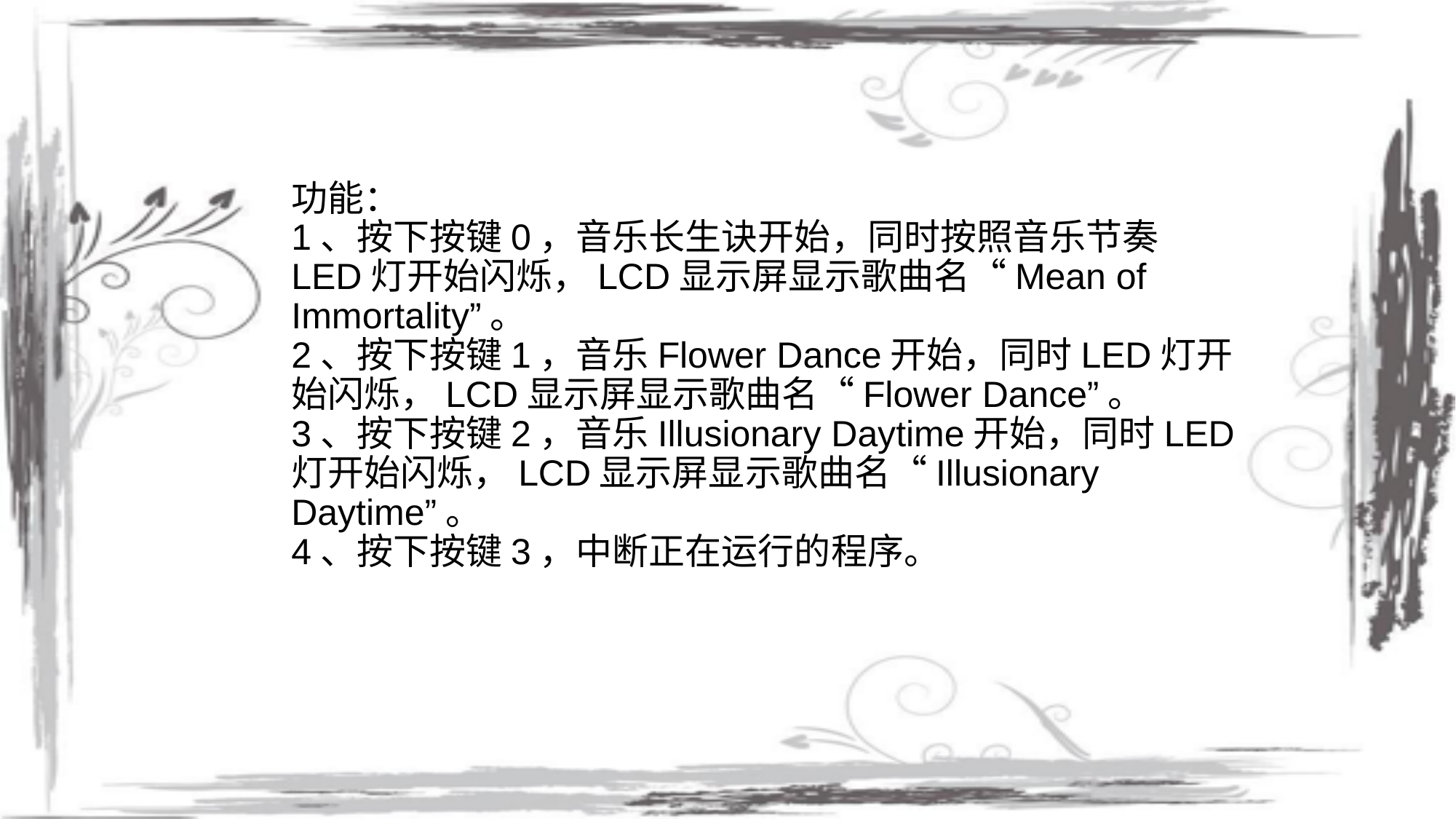

# 功能： 1、按下按键0，音乐长生诀开始，同时按照音乐节奏LED灯开始闪烁，LCD显示屏显示歌曲名“Mean of Immortality”。 2、按下按键1，音乐Flower Dance开始，同时LED灯开始闪烁，LCD显示屏显示歌曲名“Flower Dance”。 3、按下按键2，音乐Illusionary Daytime开始，同时LED灯开始闪烁，LCD显示屏显示歌曲名“Illusionary Daytime”。 4、按下按键3，中断正在运行的程序。